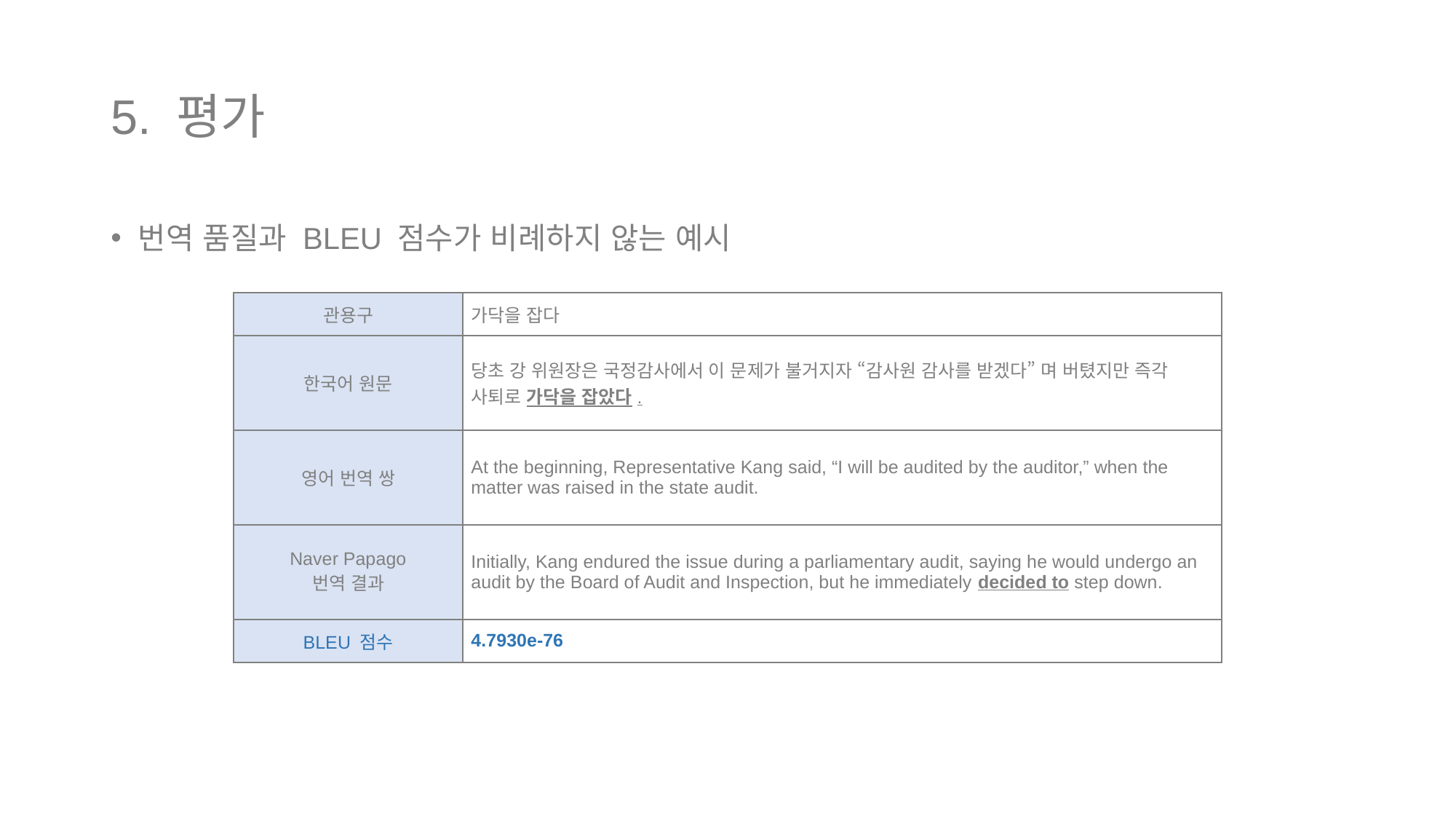

# 5. 평가
번역 품질과 BLEU 점수가 비례하지 않는 예시
| 관용구 | 가닥을 잡다 |
| --- | --- |
| 한국어 원문 | 당초 강 위원장은 국정감사에서 이 문제가 불거지자 “감사원 감사를 받겠다” 며 버텼지만 즉각 사퇴로 가닥을 잡았다. |
| 영어 번역 쌍 | At the beginning, Representative Kang said, “I will be audited by the auditor,” when the matter was raised in the state audit. |
| Naver Papago 번역 결과 | Initially, Kang endured the issue during a parliamentary audit, saying he would undergo an audit by the Board of Audit and Inspection, but he immediately decided to step down. |
| BLEU 점수 | 4.7930e-76 |